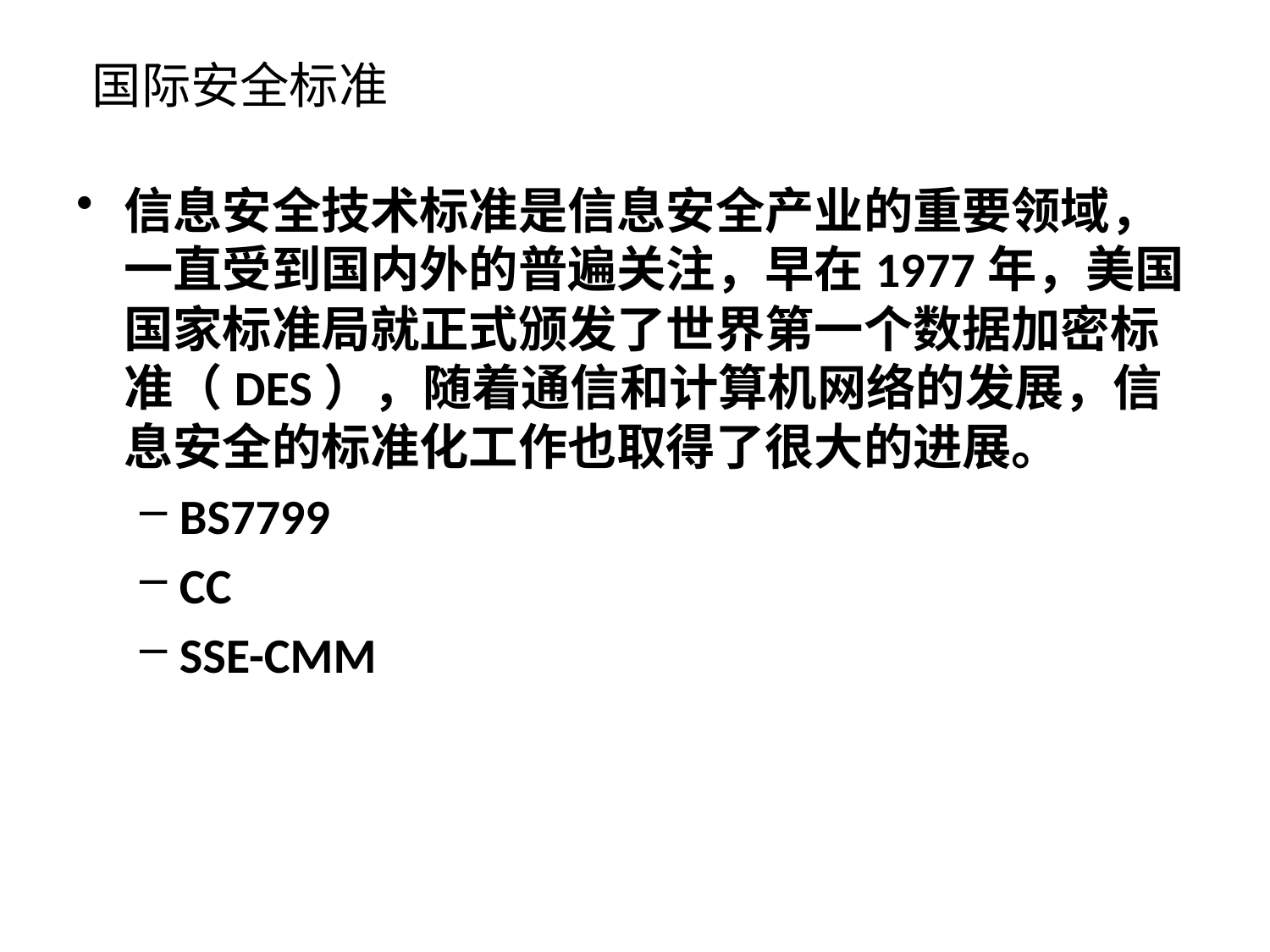

# 国际安全标准
信息安全技术标准是信息安全产业的重要领域，一直受到国内外的普遍关注，早在1977年，美国国家标准局就正式颁发了世界第一个数据加密标准（DES），随着通信和计算机网络的发展，信息安全的标准化工作也取得了很大的进展。
BS7799
CC
SSE-CMM